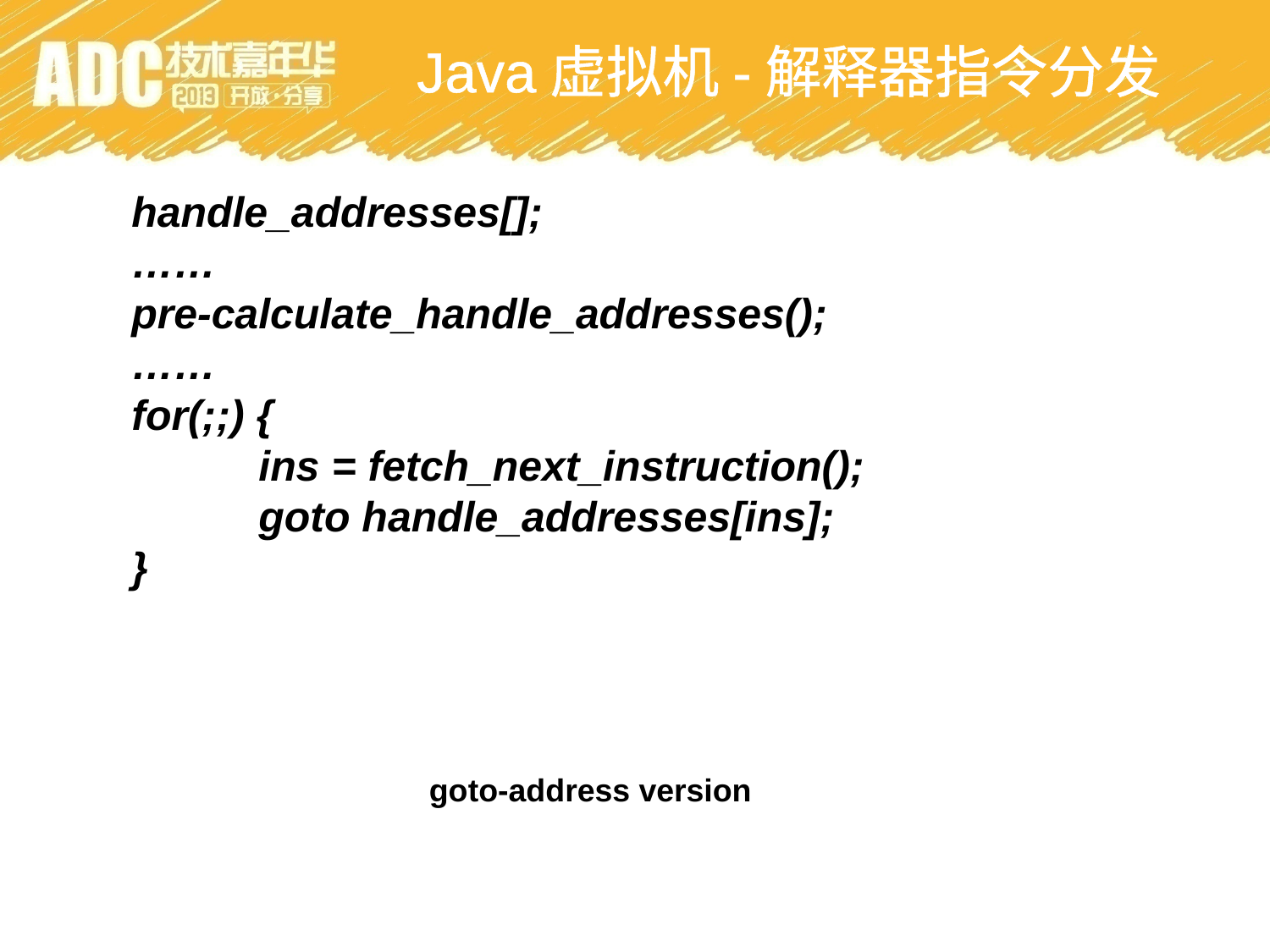

Java虚拟机-解释器指令分发
handle_addresses[];
……
pre-calculate_handle_addresses();
……
for(;;) {
	ins = fetch_next_instruction();
	goto handle_addresses[ins];
}

goto-address version